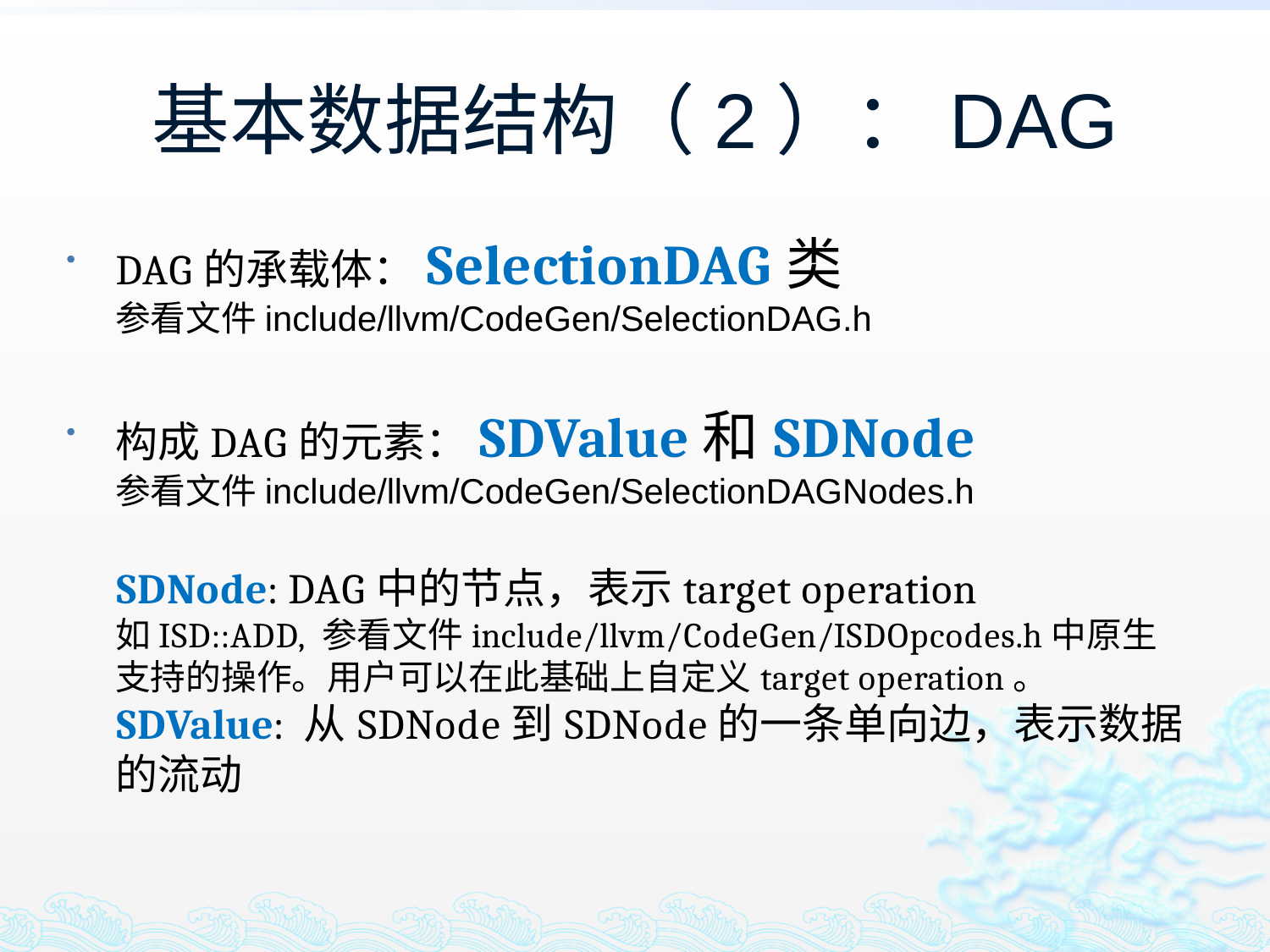

# 基本数据结构（2）：DAG
DAG的承载体：SelectionDAG类
参看文件include/llvm/CodeGen/SelectionDAG.h
构成DAG的元素：SDValue和SDNode
参看文件include/llvm/CodeGen/SelectionDAGNodes.h
SDNode: DAG中的节点，表示target operation
如ISD::ADD, 参看文件include/llvm/CodeGen/ISDOpcodes.h中原生支持的操作。用户可以在此基础上自定义target operation。
SDValue: 从SDNode到SDNode的一条单向边，表示数据的流动